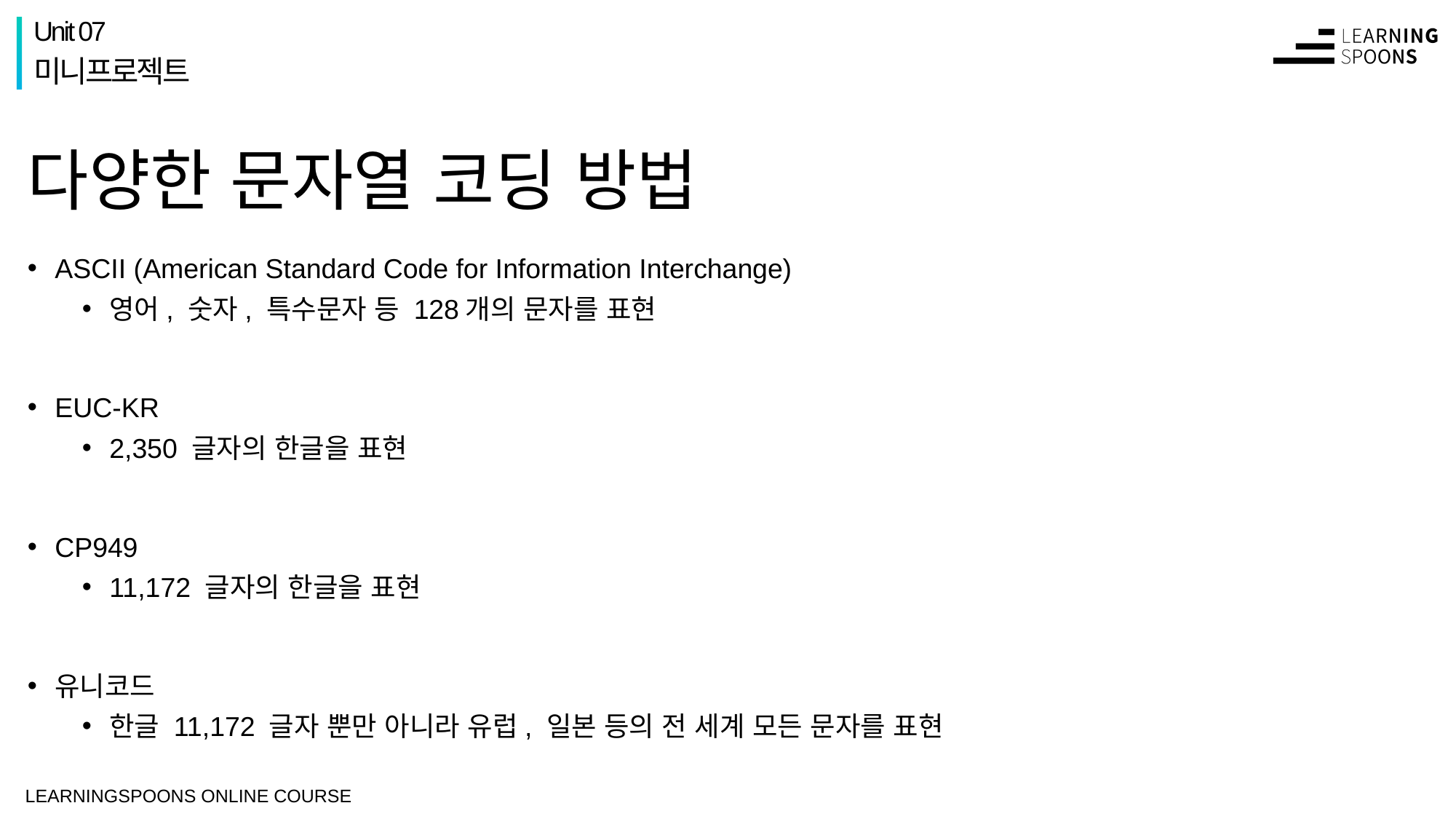

Unit 07
미니프로젝트
# 다양한 문자열 코딩 방법
ASCII (American Standard Code for Information Interchange)
영어, 숫자, 특수문자 등 128개의 문자를 표현

EUC-KR
2,350 글자의 한글을 표현

CP949
11,172 글자의 한글을 표현

유니코드
한글 11,172 글자 뿐만 아니라 유럽, 일본 등의 전 세계 모든 문자를 표현